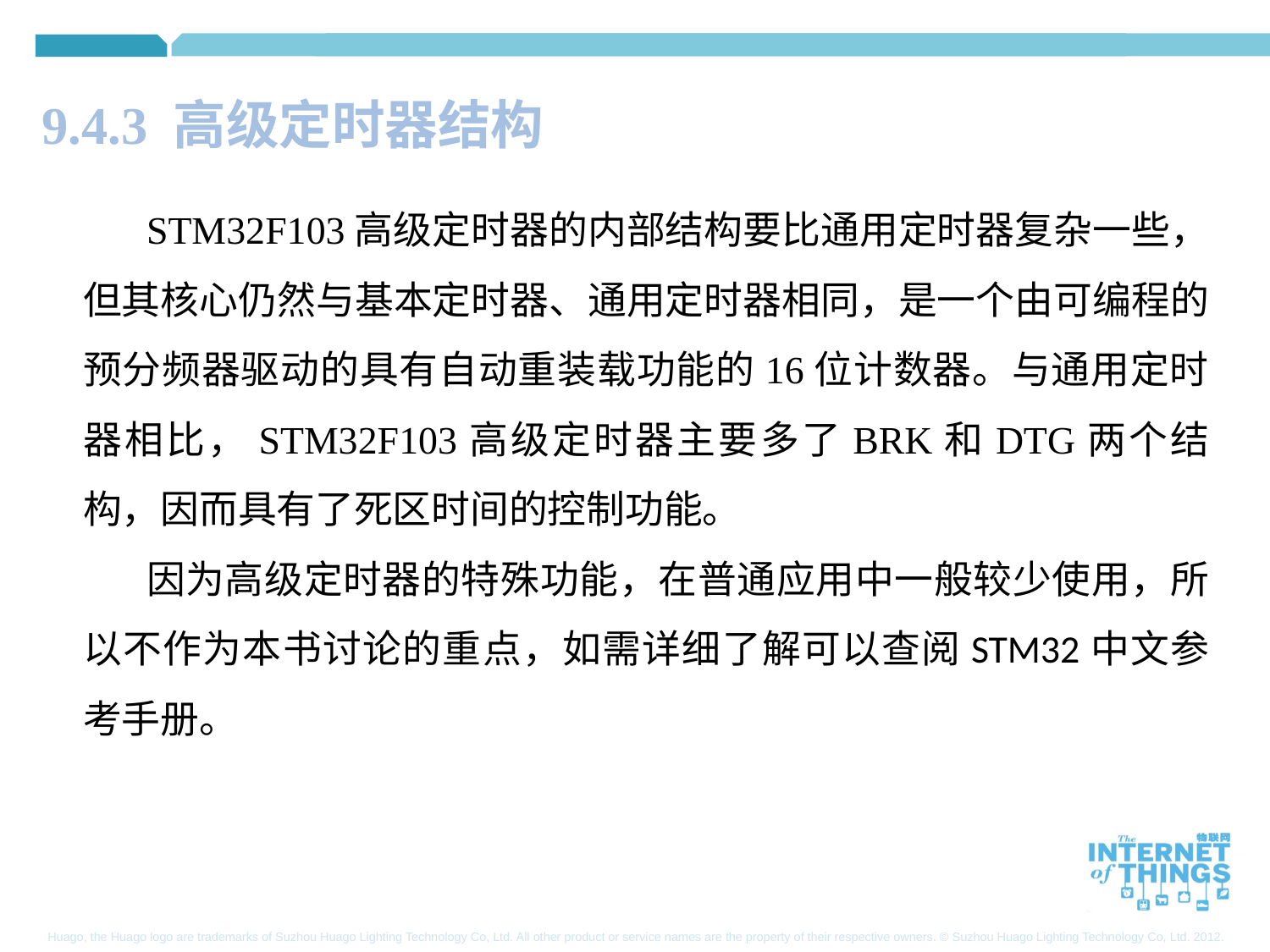

9.4.3 高级定时器结构
STM32F103高级定时器的内部结构要比通用定时器复杂一些，但其核心仍然与基本定时器、通用定时器相同，是一个由可编程的预分频器驱动的具有自动重装载功能的16位计数器。与通用定时器相比，STM32F103高级定时器主要多了BRK和DTG两个结构，因而具有了死区时间的控制功能。
因为高级定时器的特殊功能，在普通应用中一般较少使用，所以不作为本书讨论的重点，如需详细了解可以查阅STM32中文参考手册。